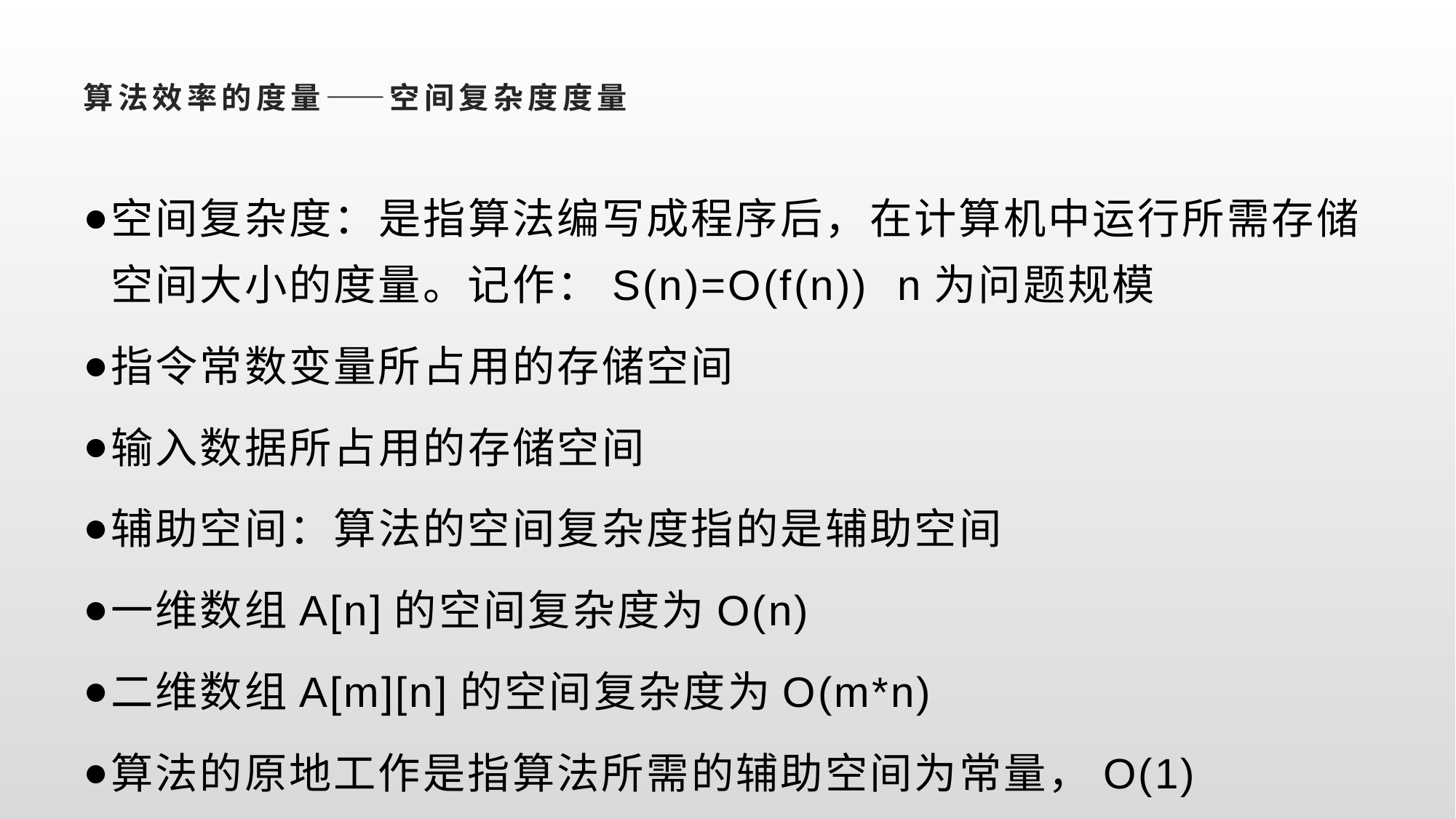

# 算法效率的度量——空间复杂度度量
空间复杂度：是指算法编写成程序后，在计算机中运行所需存储空间大小的度量。记作：S(n)=O(f(n))  n为问题规模
指令常数变量所占用的存储空间
输入数据所占用的存储空间
辅助空间：算法的空间复杂度指的是辅助空间
一维数组A[n]的空间复杂度为O(n)
二维数组A[m][n]的空间复杂度为O(m*n)
算法的原地工作是指算法所需的辅助空间为常量，O(1)